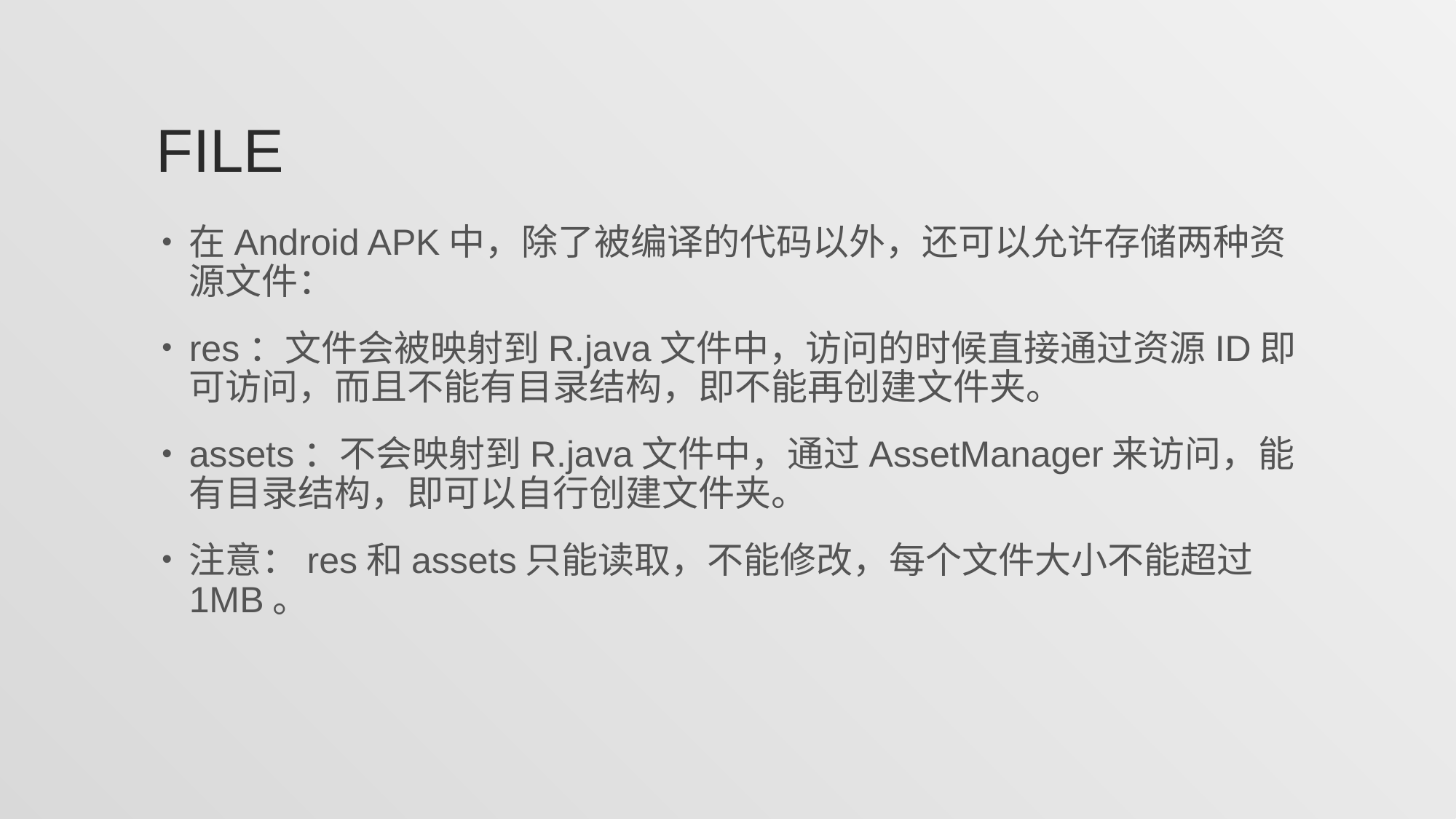

# FILE
在Android APK中，除了被编译的代码以外，还可以允许存储两种资源文件：
res：文件会被映射到R.java文件中，访问的时候直接通过资源ID即可访问，而且不能有目录结构，即不能再创建文件夹。
assets：不会映射到R.java文件中，通过AssetManager来访问，能有目录结构，即可以自行创建文件夹。
注意：res和assets只能读取，不能修改，每个文件大小不能超过1MB。